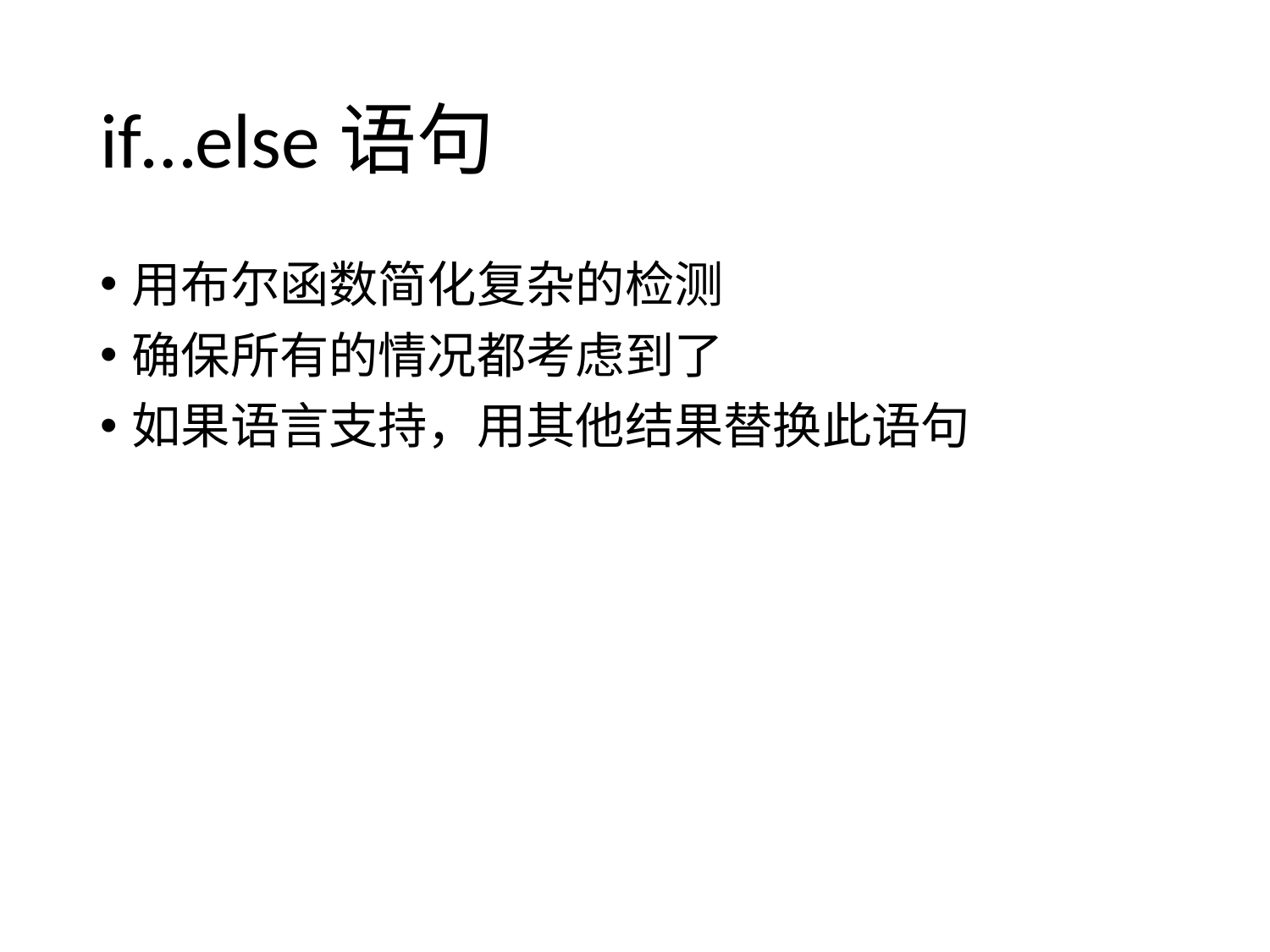

# if…else语句
用布尔函数简化复杂的检测
确保所有的情况都考虑到了
如果语言支持，用其他结果替换此语句